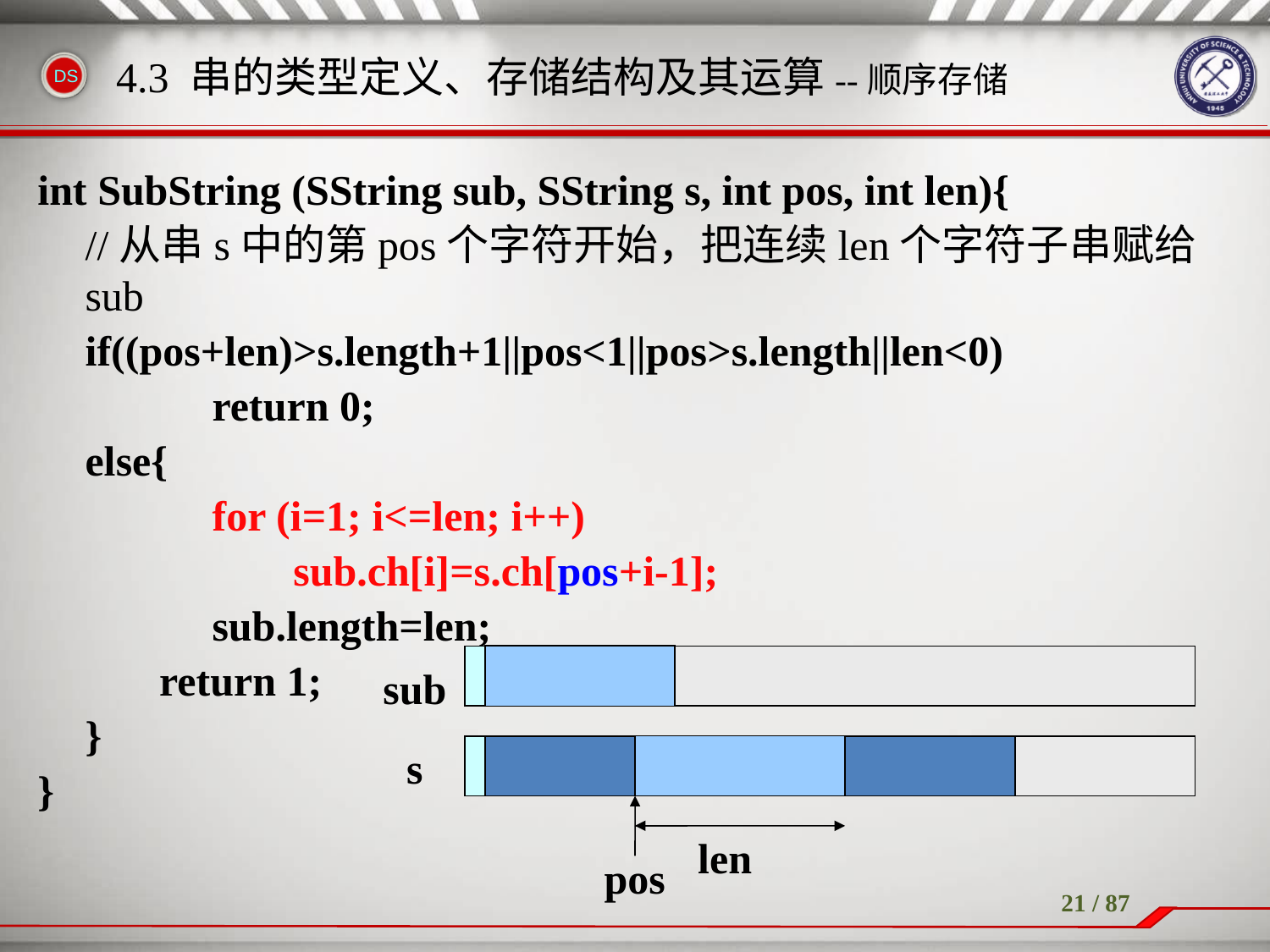

# 4.3 串的类型定义、存储结构及其运算--顺序存储
int SubString (SString sub, SString s, int pos, int len){
	//从串s中的第pos个字符开始，把连续len个字符子串赋给sub
	if((pos+len)>s.length+1||pos<1||pos>s.length||len<0)
		return 0;
	else{
		for (i=1; i<=len; i++)
		　   sub.ch[i]=s.ch[pos+i-1];
		sub.length=len;
 return 1;
	}
}

sub
s

len

pos